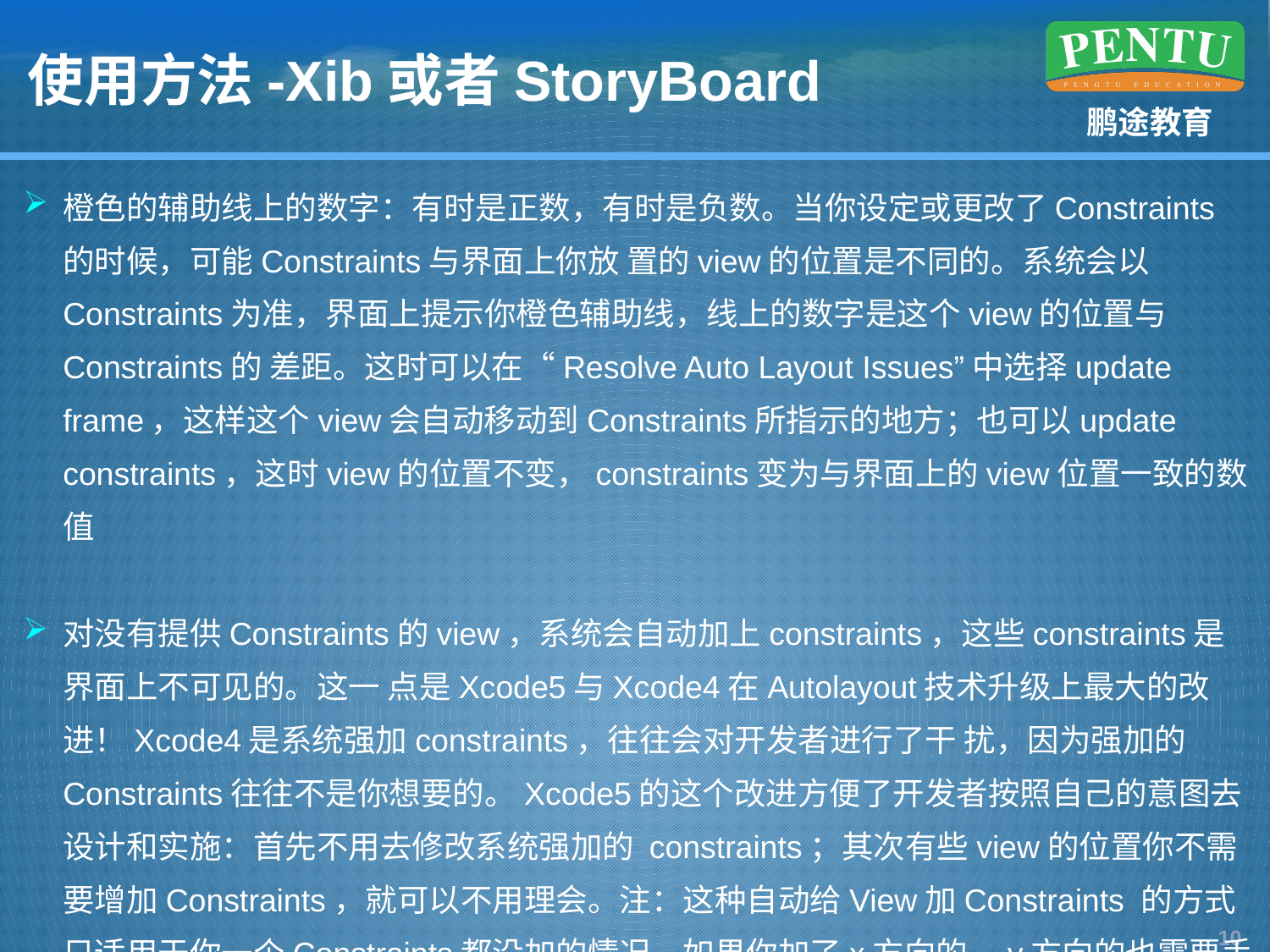

# 使用方法-Xib或者StoryBoard
橙色的辅助线上的数字：有时是正数，有时是负数。当你设定或更改了Constraints的时候，可能Constraints与界面上你放 置的view的位置是不同的。系统会以Constraints为准，界面上提示你橙色辅助线，线上的数字是这个view的位置与Constraints的 差距。这时可以在“Resolve Auto Layout Issues”中选择update frame，这样这个view会自动移动到Constraints所指示的地方；也可以update constraints，这时view的位置不变，constraints变为与界面上的view位置一致的数值

对没有提供Constraints的view，系统会自动加上constraints，这些constraints是界面上不可见的。这一 点是Xcode5与Xcode4在Autolayout技术升级上最大的改进！Xcode4是系统强加constraints，往往会对开发者进行了干 扰，因为强加的Constraints往往不是你想要的。Xcode5的这个改进方便了开发者按照自己的意图去设计和实施：首先不用去修改系统强加的 constraints；其次有些view的位置你不需要增加Constraints，就可以不用理会。注：这种自动给View加Constraints 的方式只适用于你一个Constraints都没加的情况，如果你加了x方向的，y方向的也需要手动添加。
10